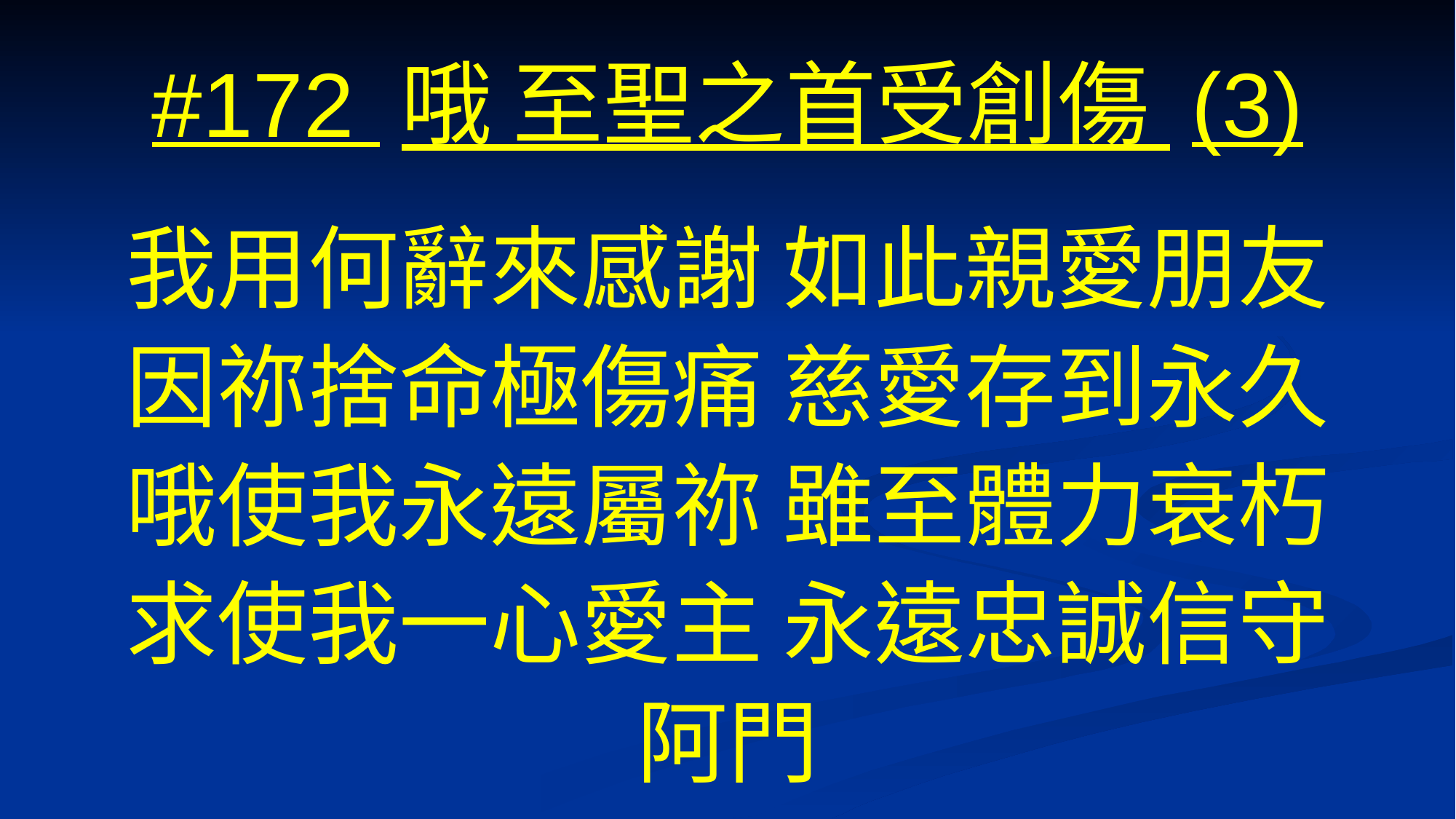

# #172 哦 至聖之首受創傷 (3)
我用何辭來感謝 如此親愛朋友
因祢捨命極傷痛 慈愛存到永久
哦使我永遠屬祢 雖至體力衰朽
求使我一心愛主 永遠忠誠信守
阿門